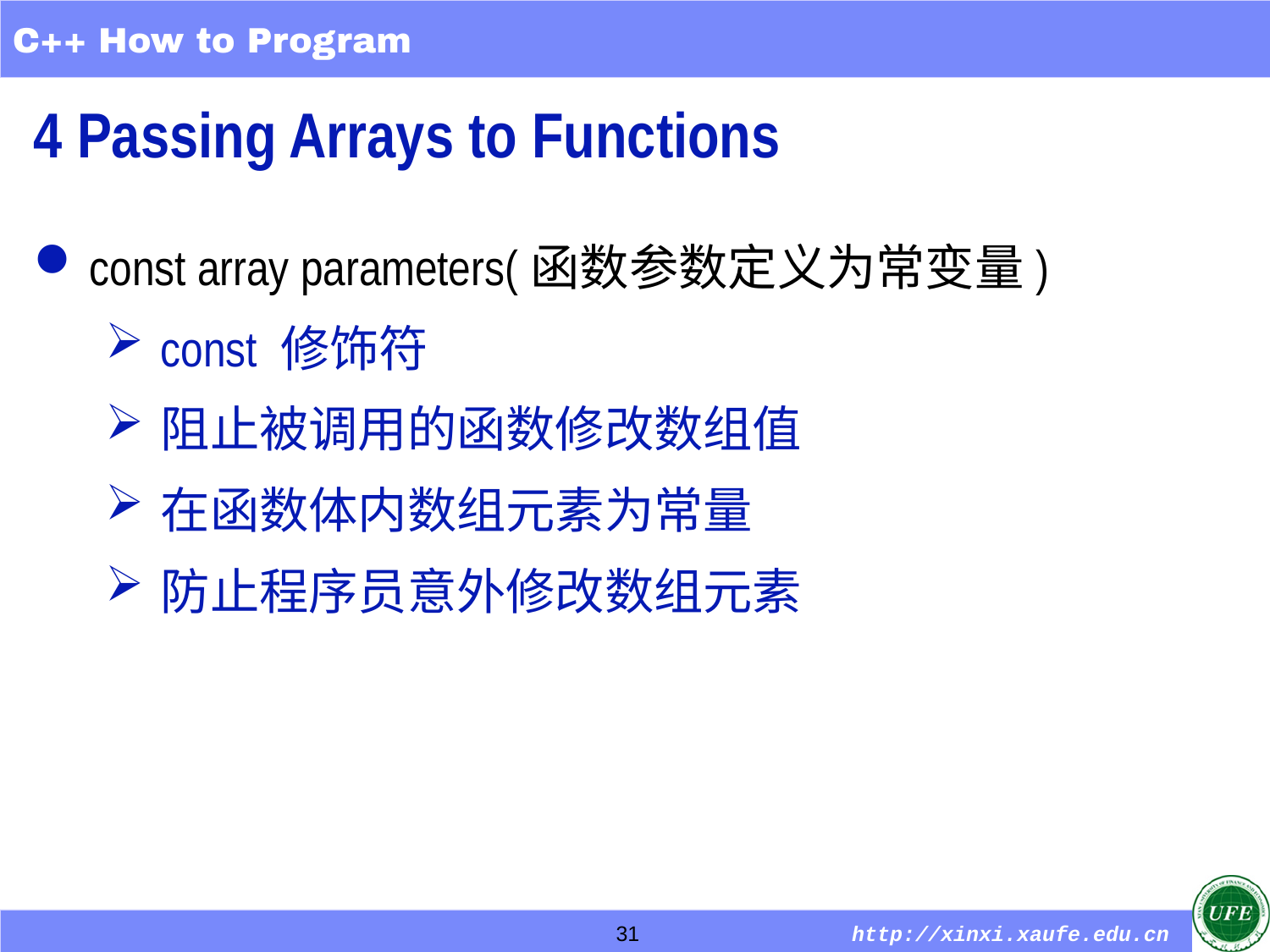

4 Passing Arrays to Functions
const array parameters(函数参数定义为常变量)
const 修饰符
阻止被调用的函数修改数组值
在函数体内数组元素为常量
防止程序员意外修改数组元素
31